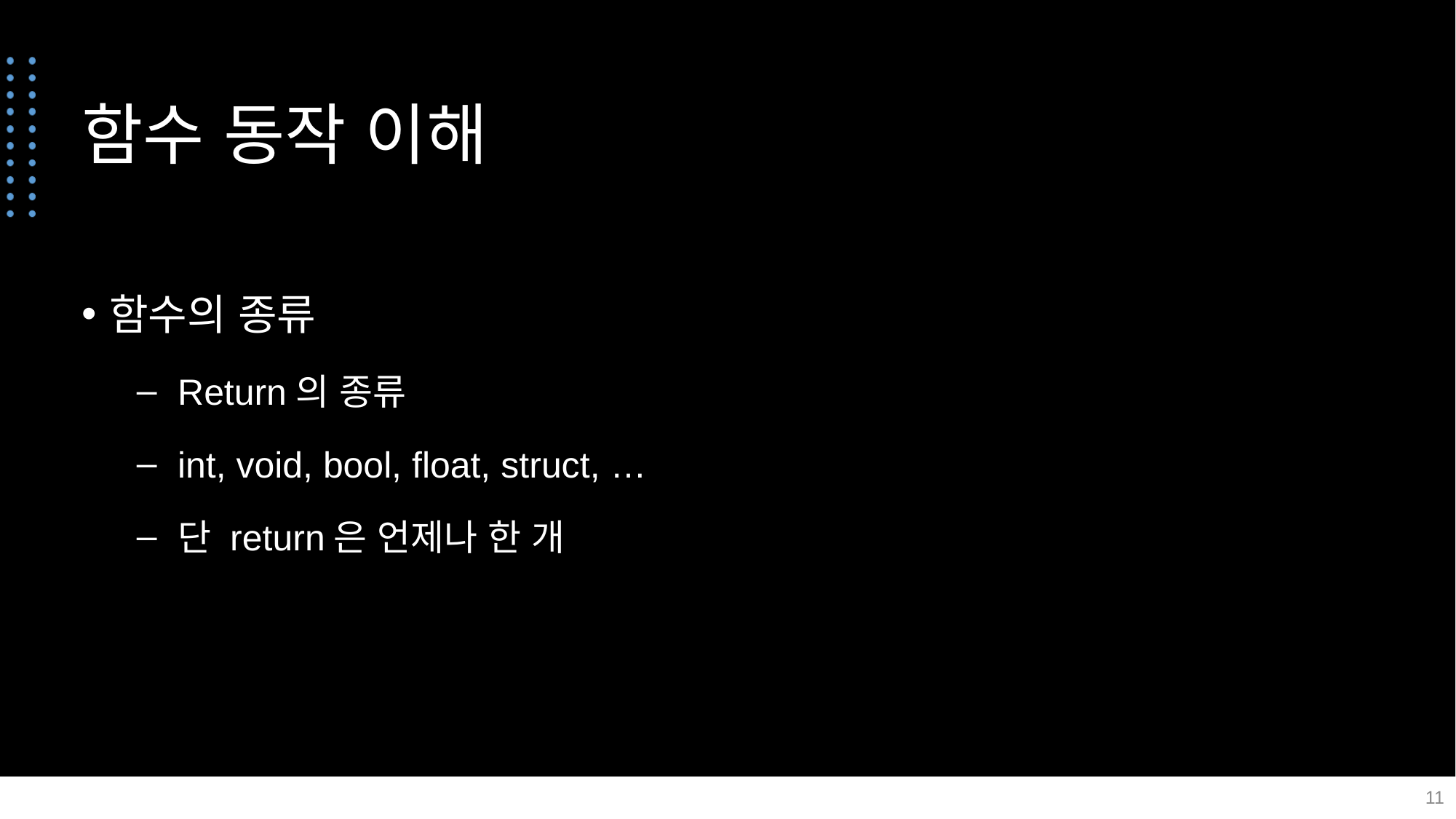

# 함수 동작 이해
함수의 종류
Return의 종류
int, void, bool, float, struct, …
단 return은 언제나 한 개
11